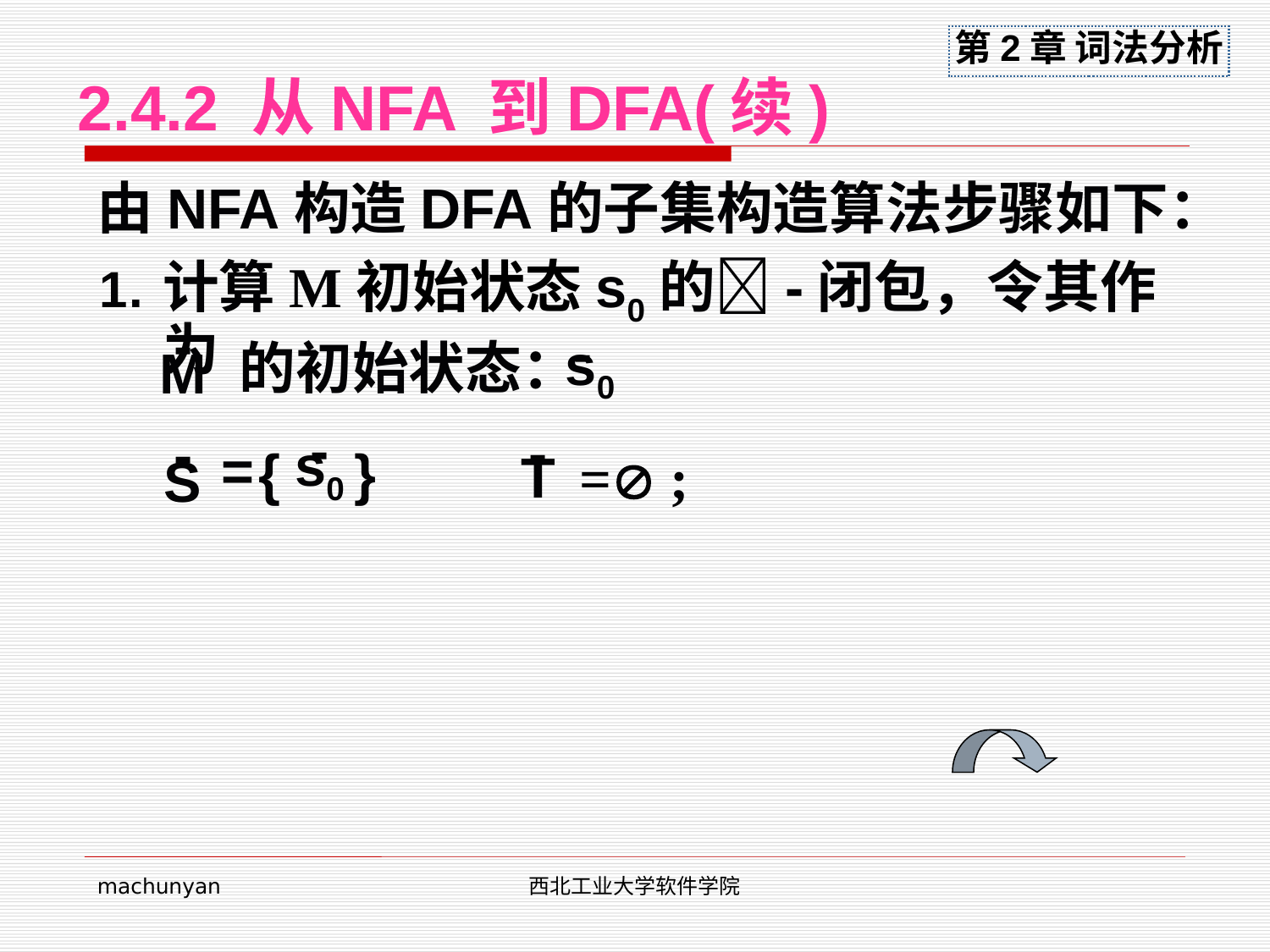

# 2.4.2 从NFA 到DFA(续)

由NFA构造DFA的子集构造算法步骤如下：
计算M初始状态s0的ε-闭包，令其作为
的初始状态：
-
M
-
s0
=∅ ;
-
T
-
s0
=
-
S
{
}

machunyan

西北工业大学软件学院
89